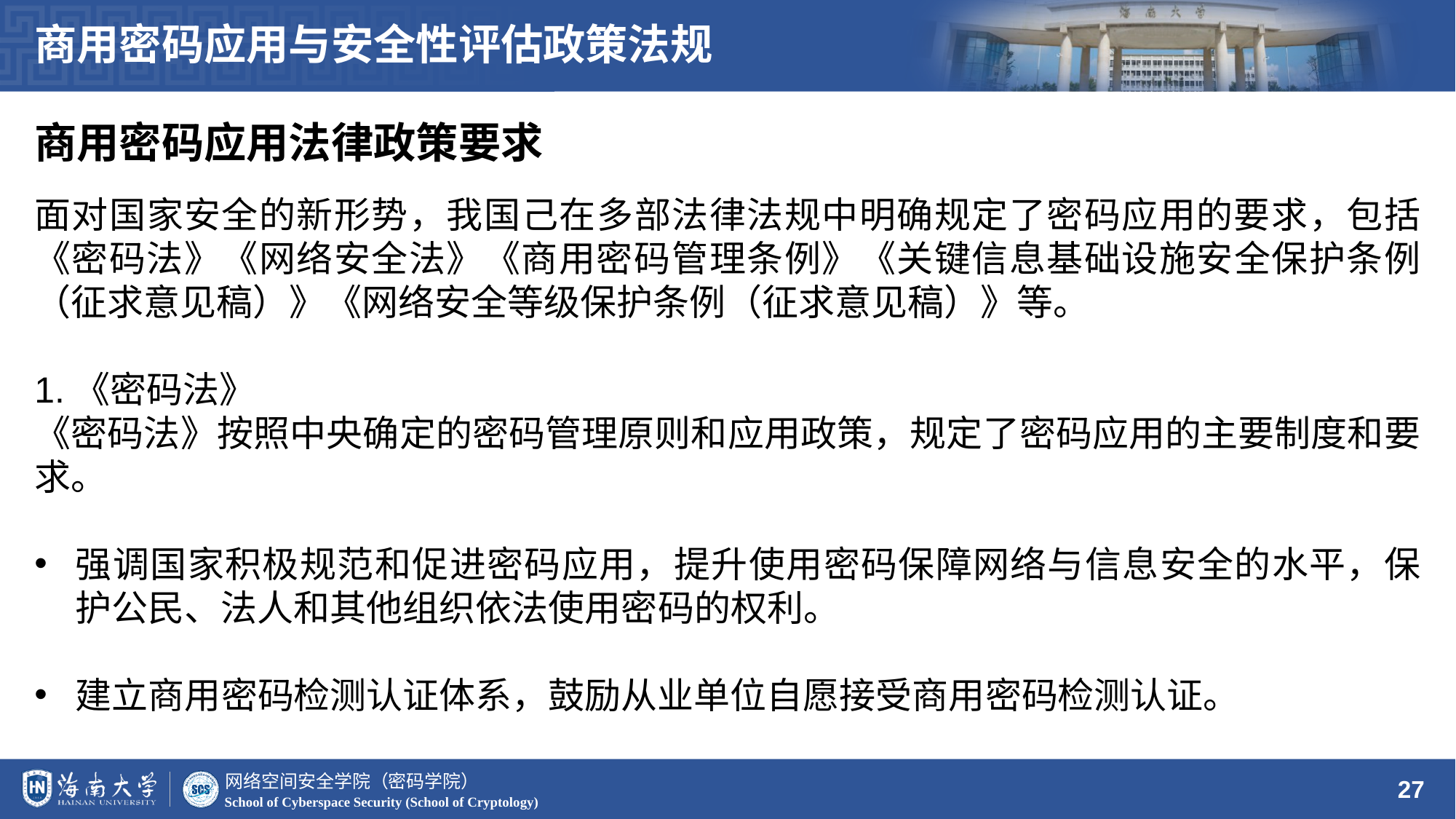

商用密码应用与安全性评估政策法规

商用密码应用法律政策要求
面对国家安全的新形势，我国己在多部法律法规中明确规定了密码应用的要求，包括《密码法》《网络安全法》《商用密码管理条例》《关键信息基础设施安全保护条例（征求意见稿）》《网络安全等级保护条例（征求意见稿）》等。

1.《密码法》
《密码法》按照中央确定的密码管理原则和应用政策，规定了密码应用的主要制度和要求。

强调国家积极规范和促进密码应用，提升使用密码保障网络与信息安全的水平，保护公民、法人和其他组织依法使用密码的权利。

建立商用密码检测认证体系，鼓励从业单位自愿接受商用密码检测认证。
27